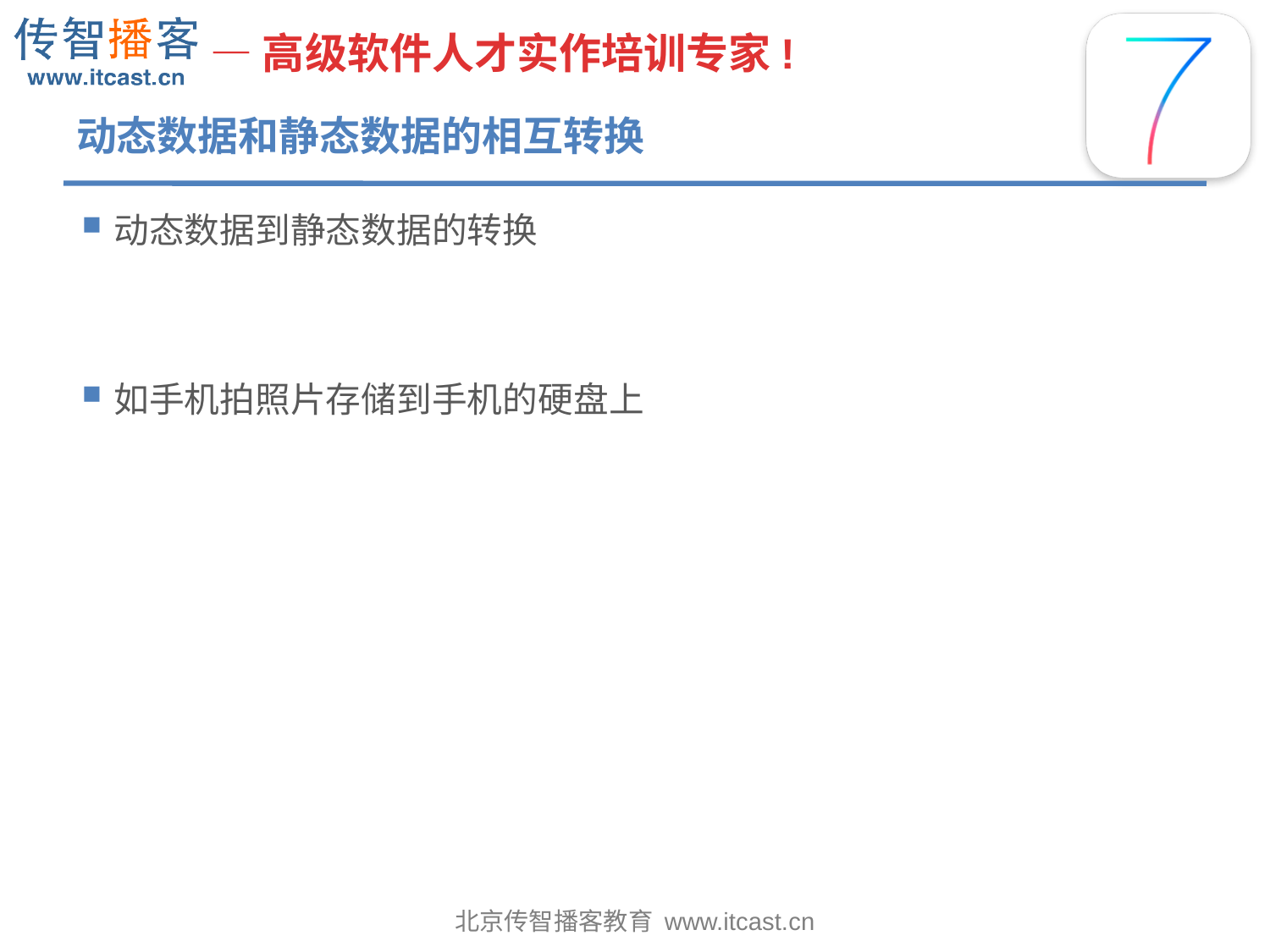

# 动态数据和静态数据的相互转换
动态数据到静态数据的转换

如手机拍照片存储到手机的硬盘上